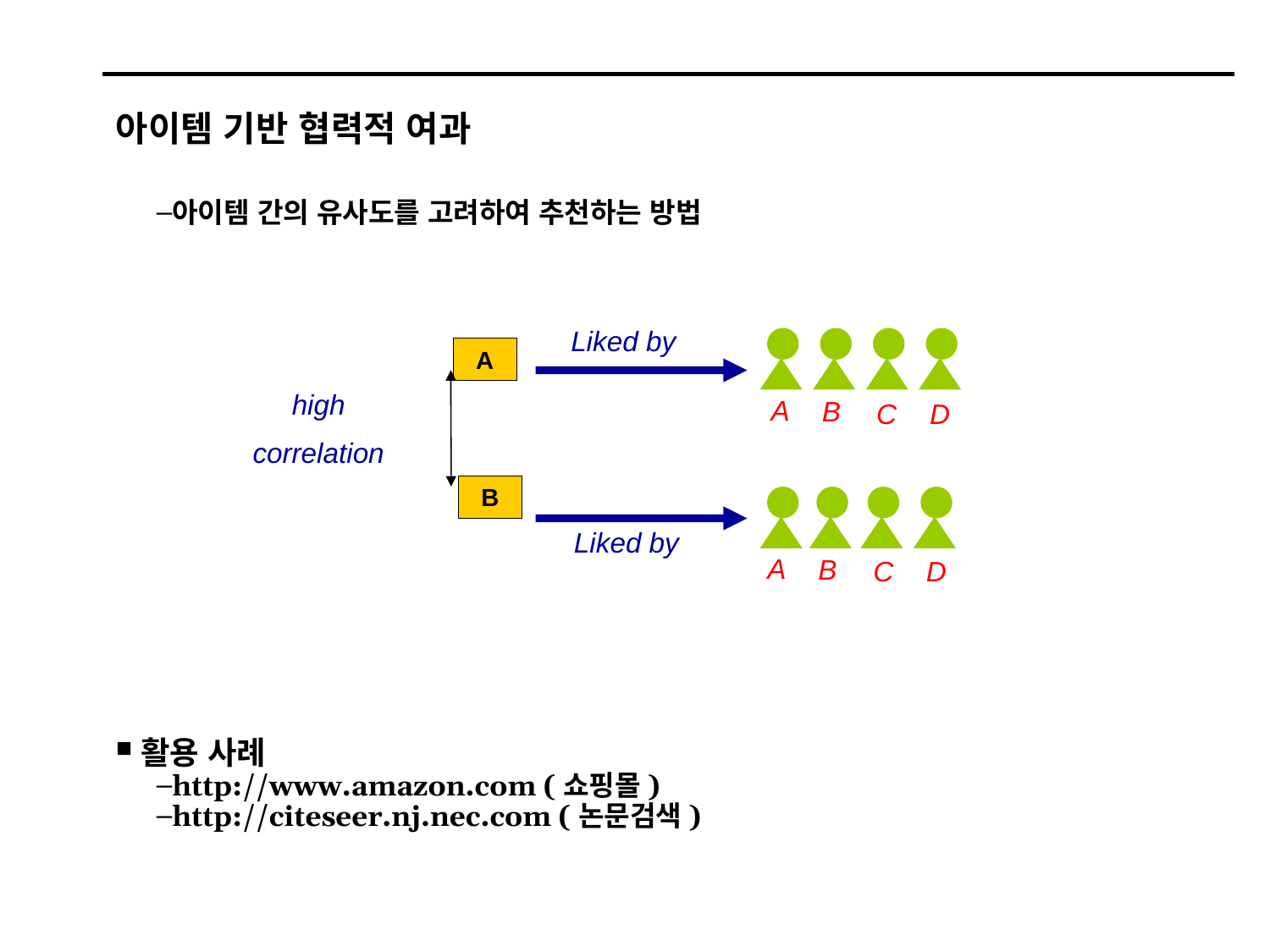

# 아이템 기반 협력적 여과
아이템 간의 유사도를 고려하여 추천하는 방법

활용 사례
http://www.amazon.com (쇼핑몰)
http://citeseer.nj.nec.com (논문검색)

Liked by

A

high
correlation
A
B
C
D
B

Liked by
A
B
C
D